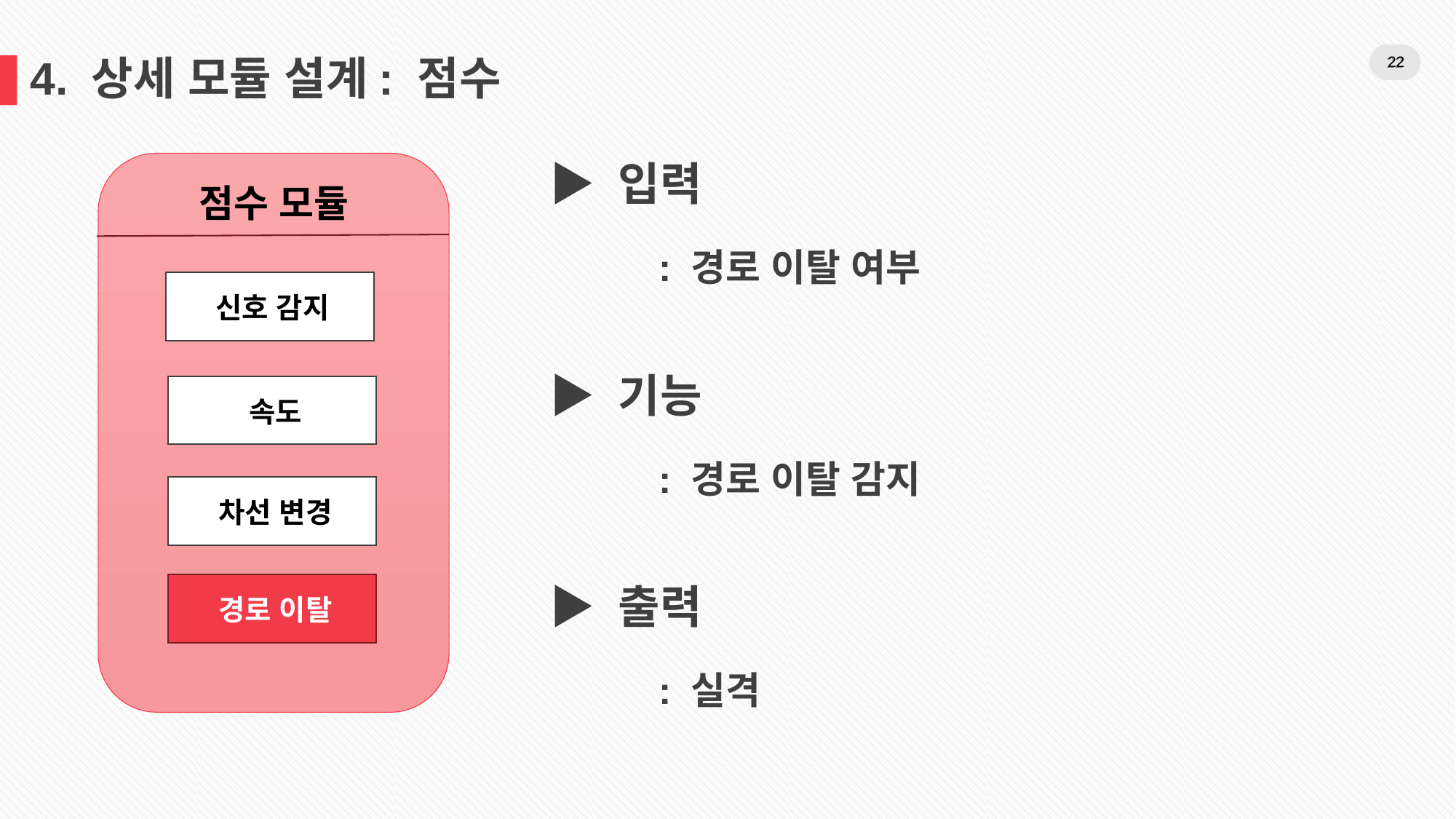

22
22
4. 상세 모듈 설계: 점수
▶ 입력
	: 경로 이탈 여부

▶ 기능
	: 경로 이탈 감지

▶ 출력
	: 실격

점수 모듈

신호 감지

속도

차선 변경

경로 이탈